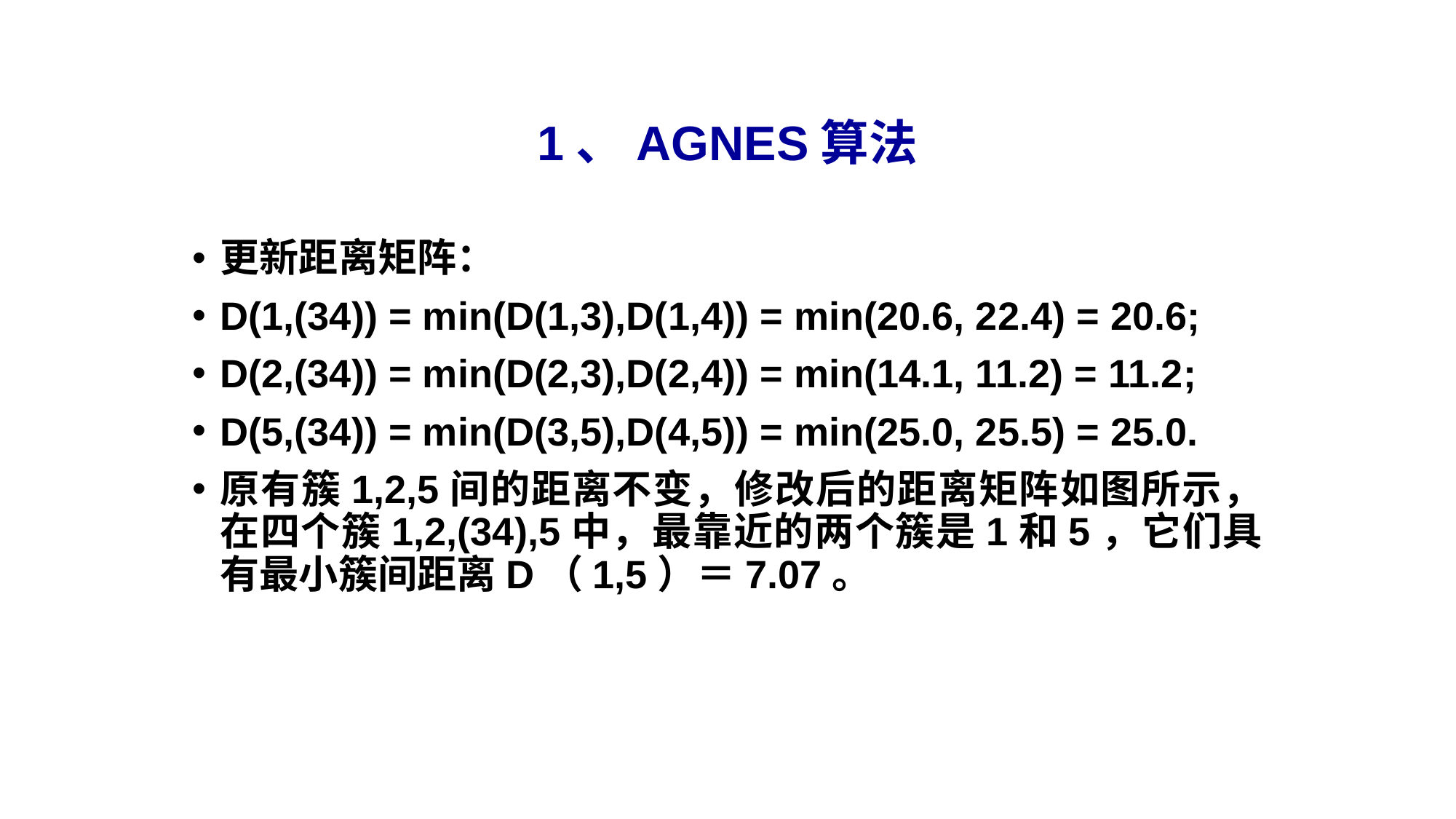

#
1、AGNES算法
单连接算法
更新距离矩阵：
D(1,(34)) = min(D(1,3),D(1,4)) = min(20.6, 22.4) = 20.6;
D(2,(34)) = min(D(2,3),D(2,4)) = min(14.1, 11.2) = 11.2;
D(5,(34)) = min(D(3,5),D(4,5)) = min(25.0, 25.5) = 25.0.
原有簇1,2,5间的距离不变，修改后的距离矩阵如图所示，在四个簇1,2,(34),5中，最靠近的两个簇是1和5，它们具有最小簇间距离D（1,5）＝7.07。